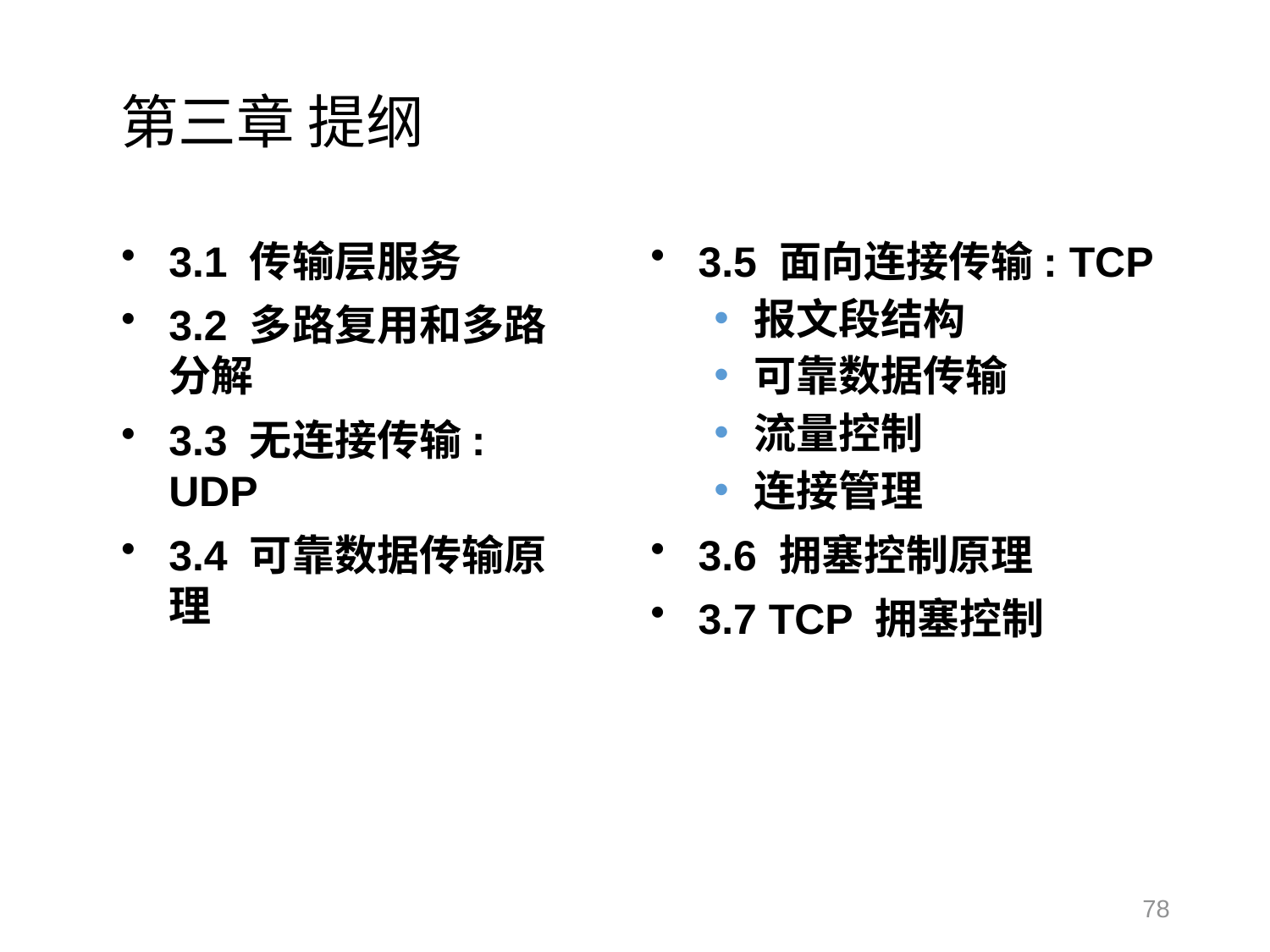

# 第三章 提纲
3.1 传输层服务
3.2 多路复用和多路分解
3.3 无连接传输: UDP
3.4 可靠数据传输原理
3.5 面向连接传输: TCP
报文段结构
可靠数据传输
流量控制
连接管理
3.6 拥塞控制原理
3.7 TCP 拥塞控制
78